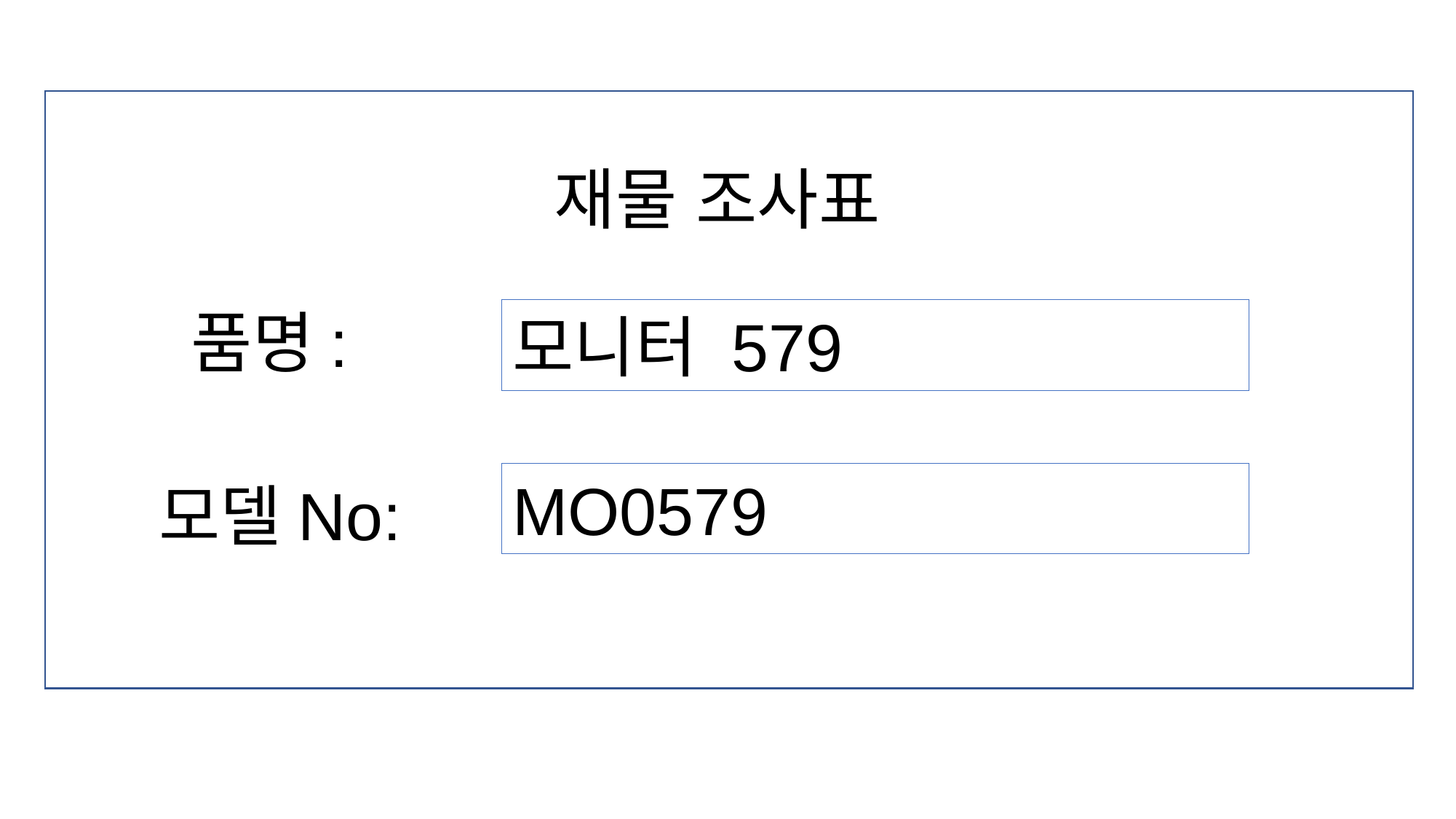

재물 조사표
품명:
모니터 579
MO0579
모델No: